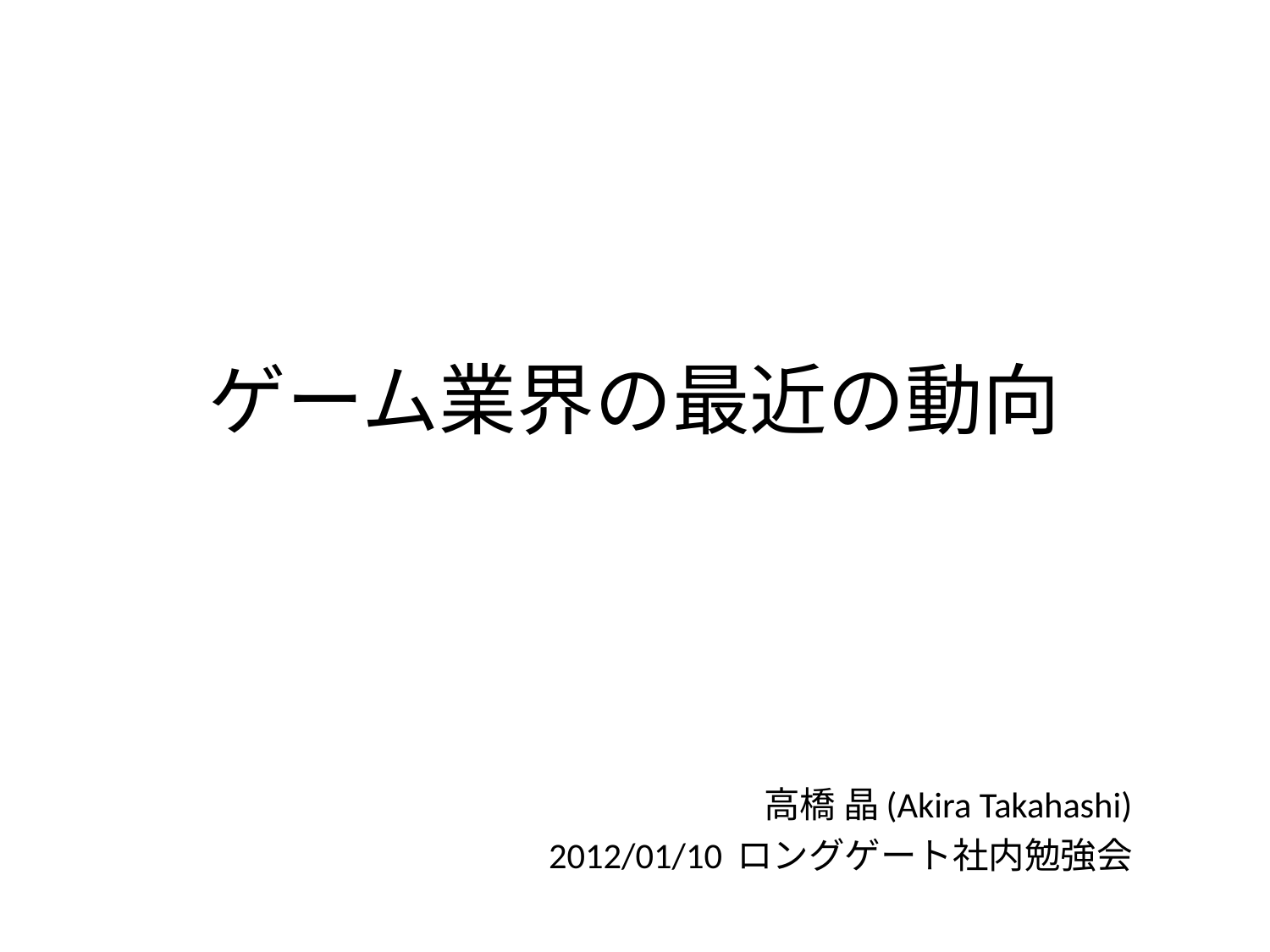

# ゲーム業界の最近の動向
高橋 晶(Akira Takahashi)
2012/01/10 ロングゲート社内勉強会